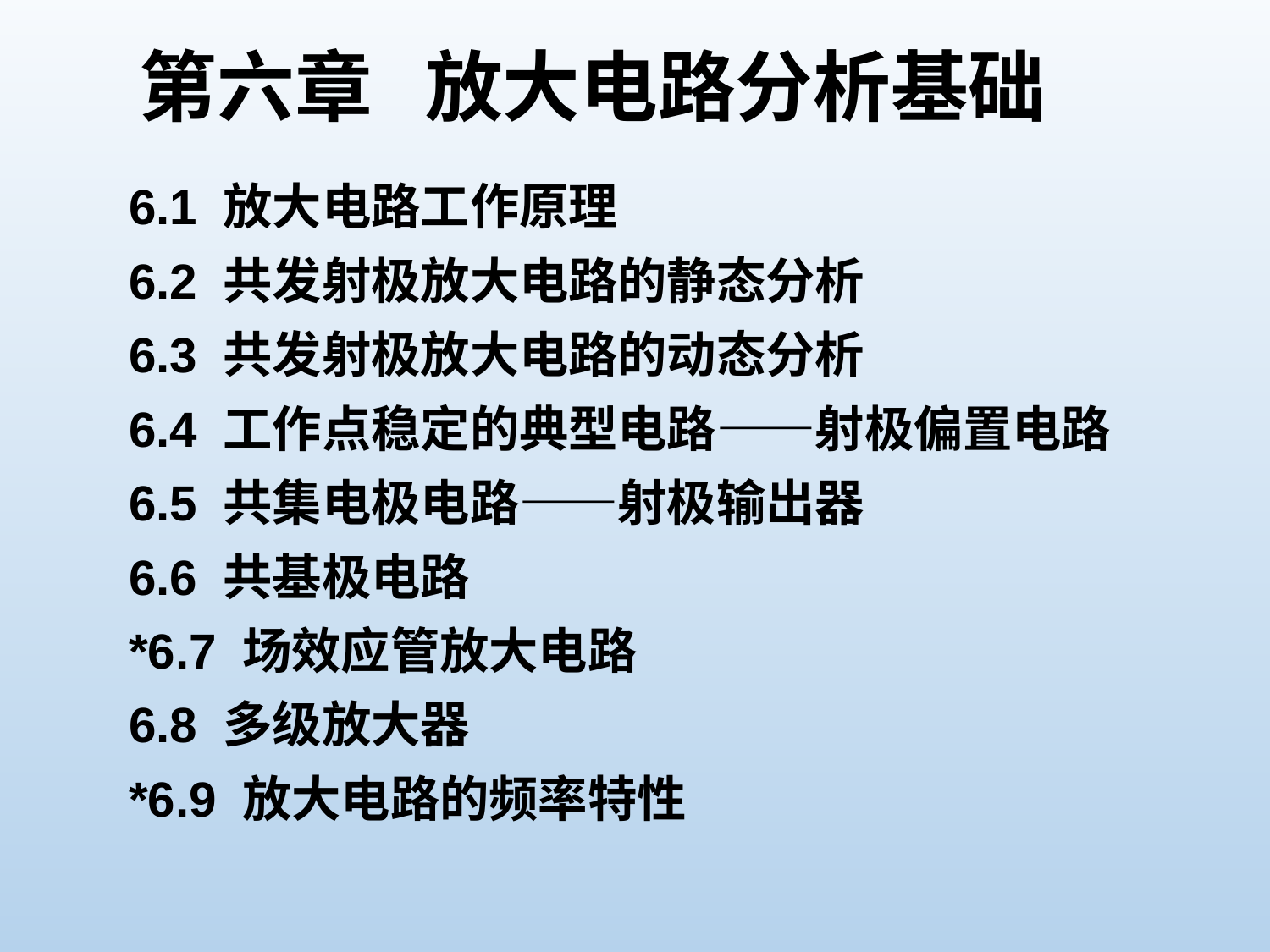

第六章   放大电路分析基础
6.1 放大电路工作原理
6.2 共发射极放大电路的静态分析
6.3 共发射极放大电路的动态分析
6.4 工作点稳定的典型电路——射极偏置电路
6.5 共集电极电路——射极输出器
6.6 共基极电路
*6.7 场效应管放大电路
6.8 多级放大器
*6.9 放大电路的频率特性